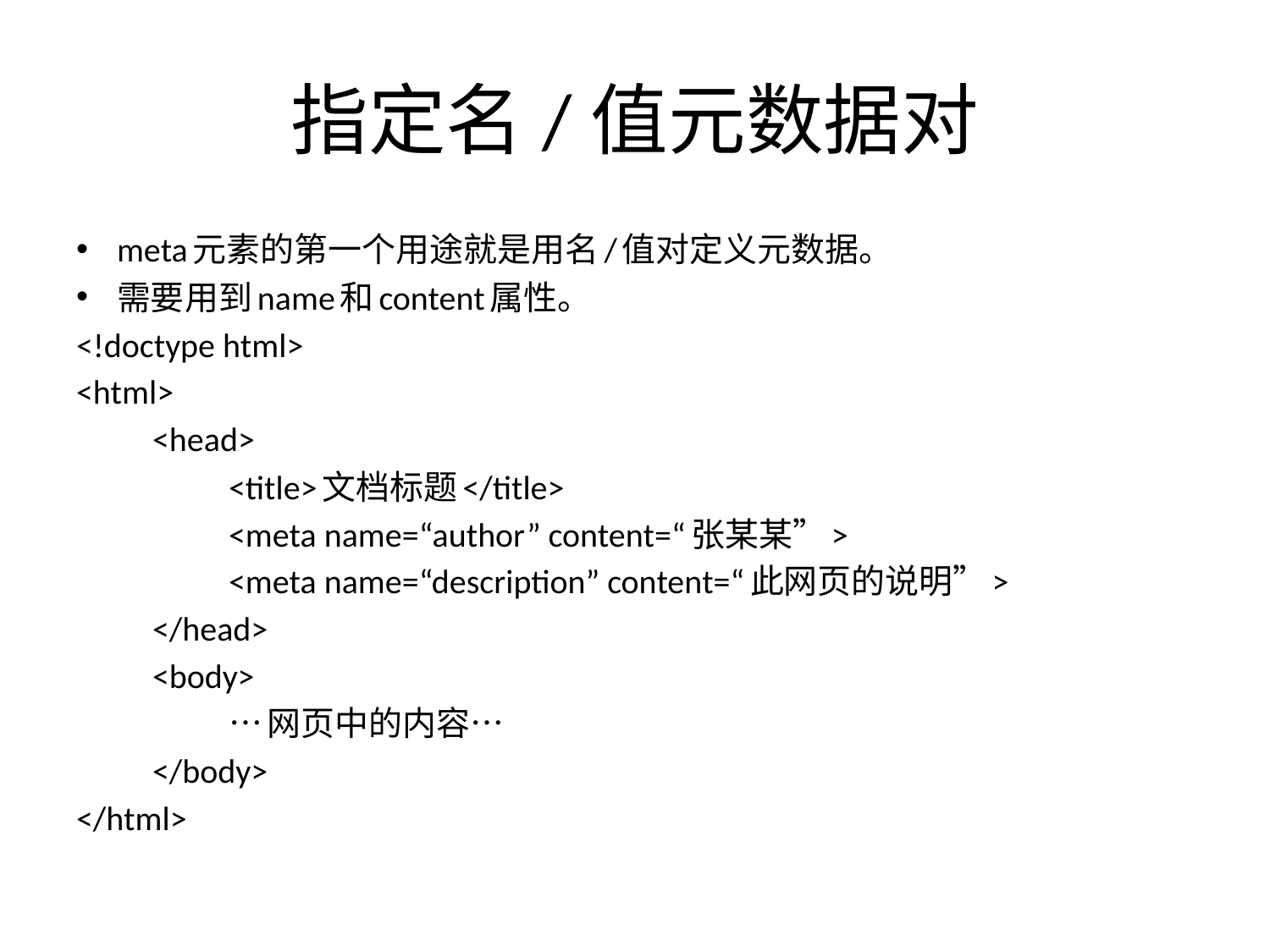

# 指定名/值元数据对
meta元素的第一个用途就是用名/值对定义元数据。
需要用到name和content属性。
<!doctype html>
<html>
	<head>
		<title>文档标题</title>
		<meta name=“author” content=“张某某”>
		<meta name=“description” content=“此网页的说明”>
	</head>
	<body>
		…网页中的内容…
	</body>
</html>